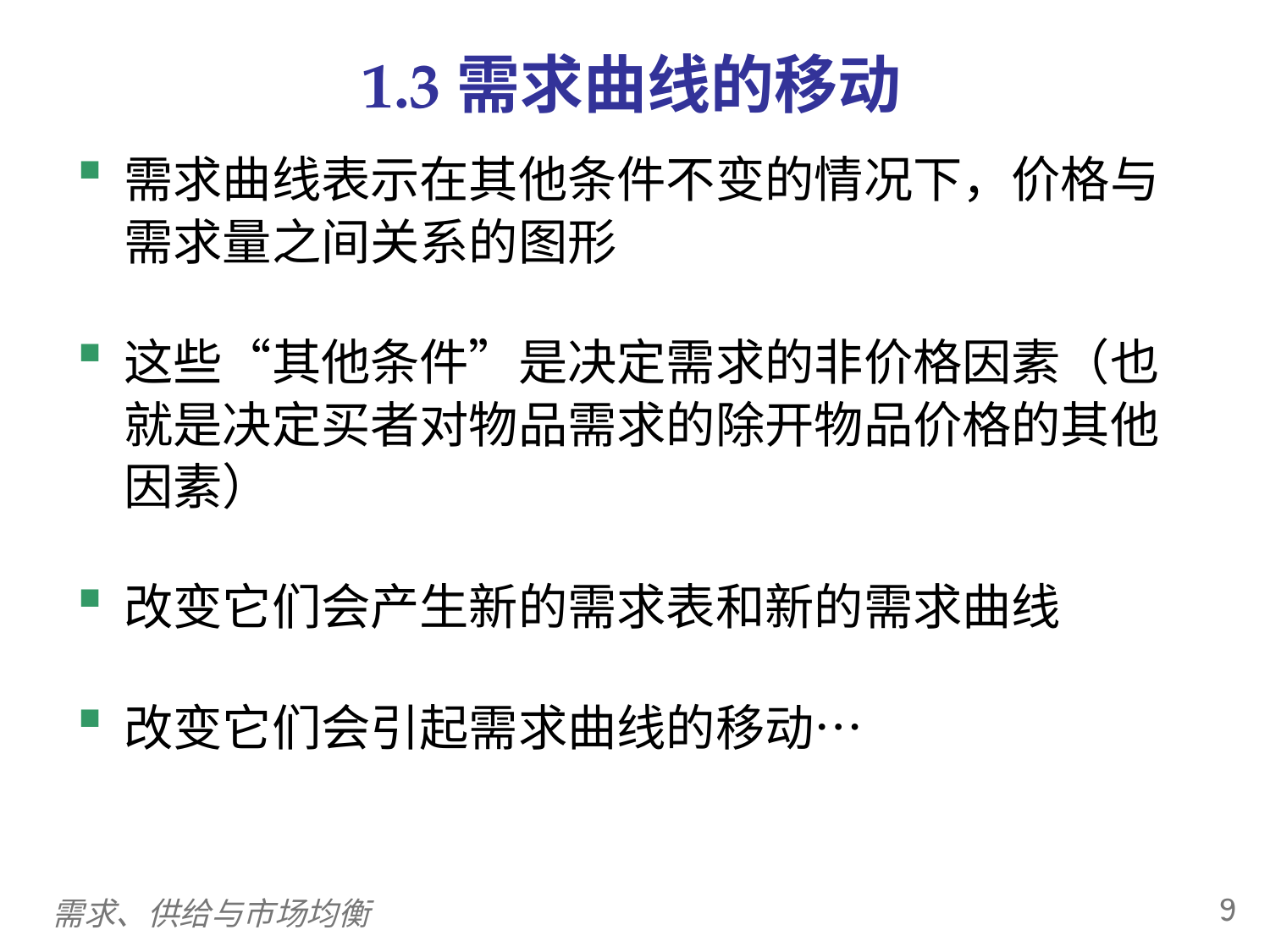

1.3需求曲线的移动
0
需求曲线表示在其他条件不变的情况下，价格与需求量之间关系的图形

这些“其他条件”是决定需求的非价格因素（也就是决定买者对物品需求的除开物品价格的其他因素）

改变它们会产生新的需求表和新的需求曲线

改变它们会引起需求曲线的移动…
9
需求、供给与市场均衡